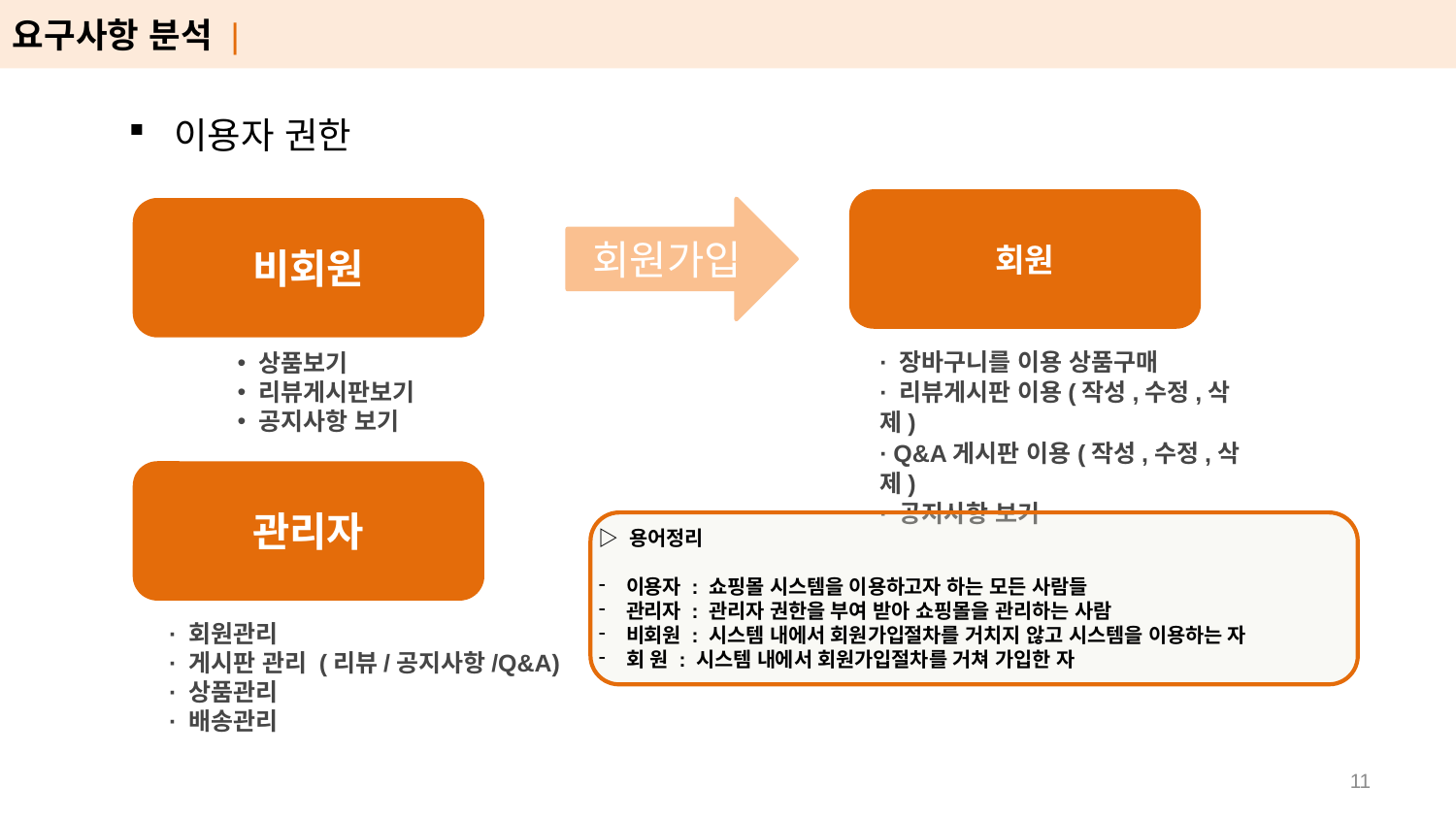

요구사항 분석 |
기준선(좌)
기준선(우)

기준선(상)
이용자 권한
회원
회원가입
비회원
∙ 장바구니를 이용 상품구매
∙ 리뷰게시판 이용(작성,수정,삭제)
∙ Q&A게시판 이용(작성,수정,삭제)
∙ 공지사항 보기
 상품보기
 리뷰게시판보기
 공지사항 보기
∙ 회원관리
∙ 게시판 관리 (리뷰/공지사항/Q&A)
∙ 상품관리
∙ 배송관리
관리자
▷ 용어정리

이용자 : 쇼핑몰 시스템을 이용하고자 하는 모든 사람들
관리자 : 관리자 권한을 부여 받아 쇼핑몰을 관리하는 사람
비회원 : 시스템 내에서 회원가입절차를 거치지 않고 시스템을 이용하는 자
회 원 : 시스템 내에서 회원가입절차를 거쳐 가입한 자
기준선(하)
11